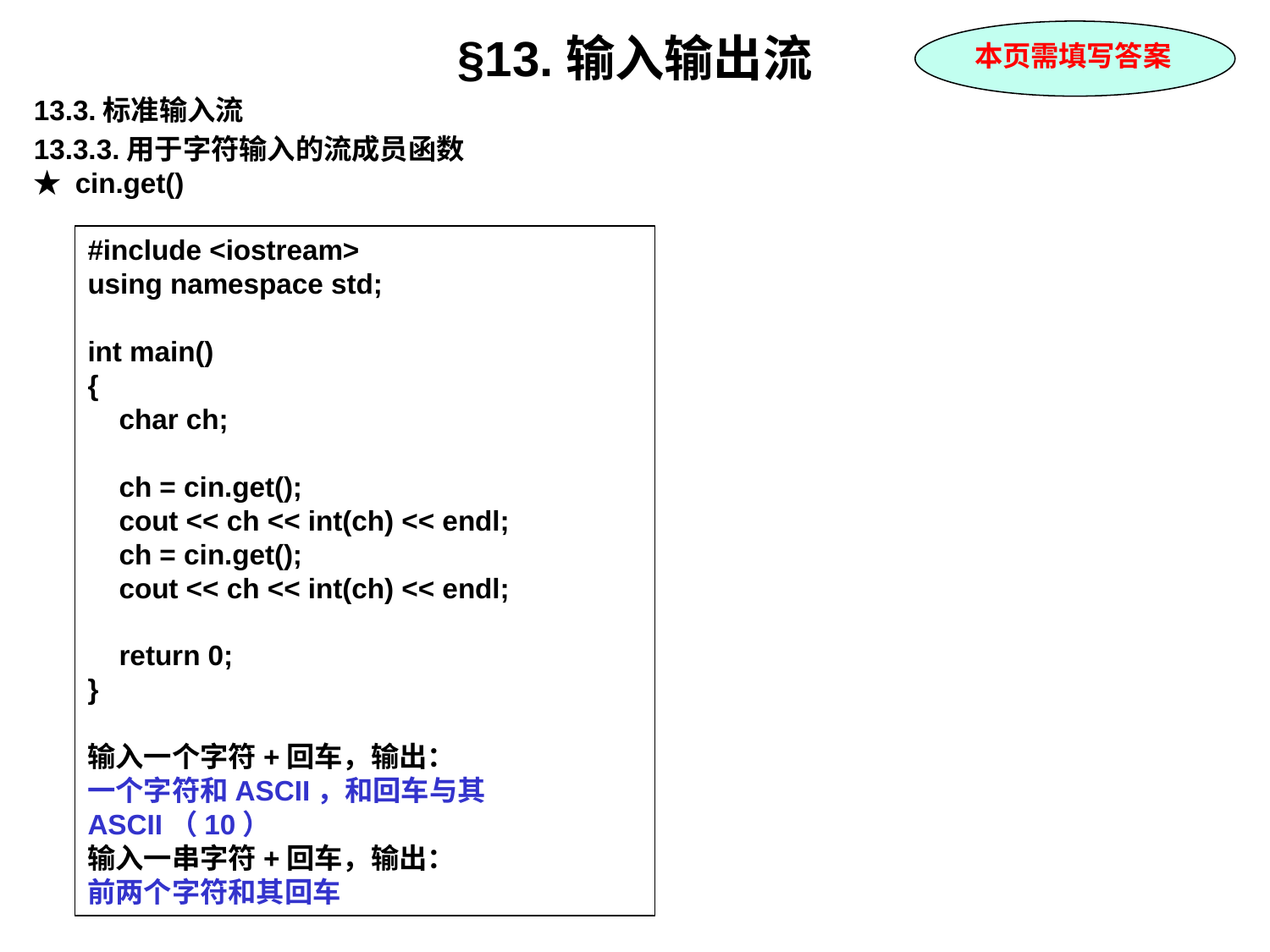

§13.输入输出流
13.3.标准输入流
13.3.3.用于字符输入的流成员函数
★ cin.get()
本页需填写答案
#include <iostream>
using namespace std;

int main()
{
    char ch;

    ch = cin.get();
    cout << ch << int(ch) << endl;
    ch = cin.get();
    cout << ch << int(ch) << endl;

    return 0;
}

输入一个字符+回车，输出：
一个字符和ASCII，和回车与其ASCII（10）
输入一串字符+回车，输出：
前两个字符和其回车